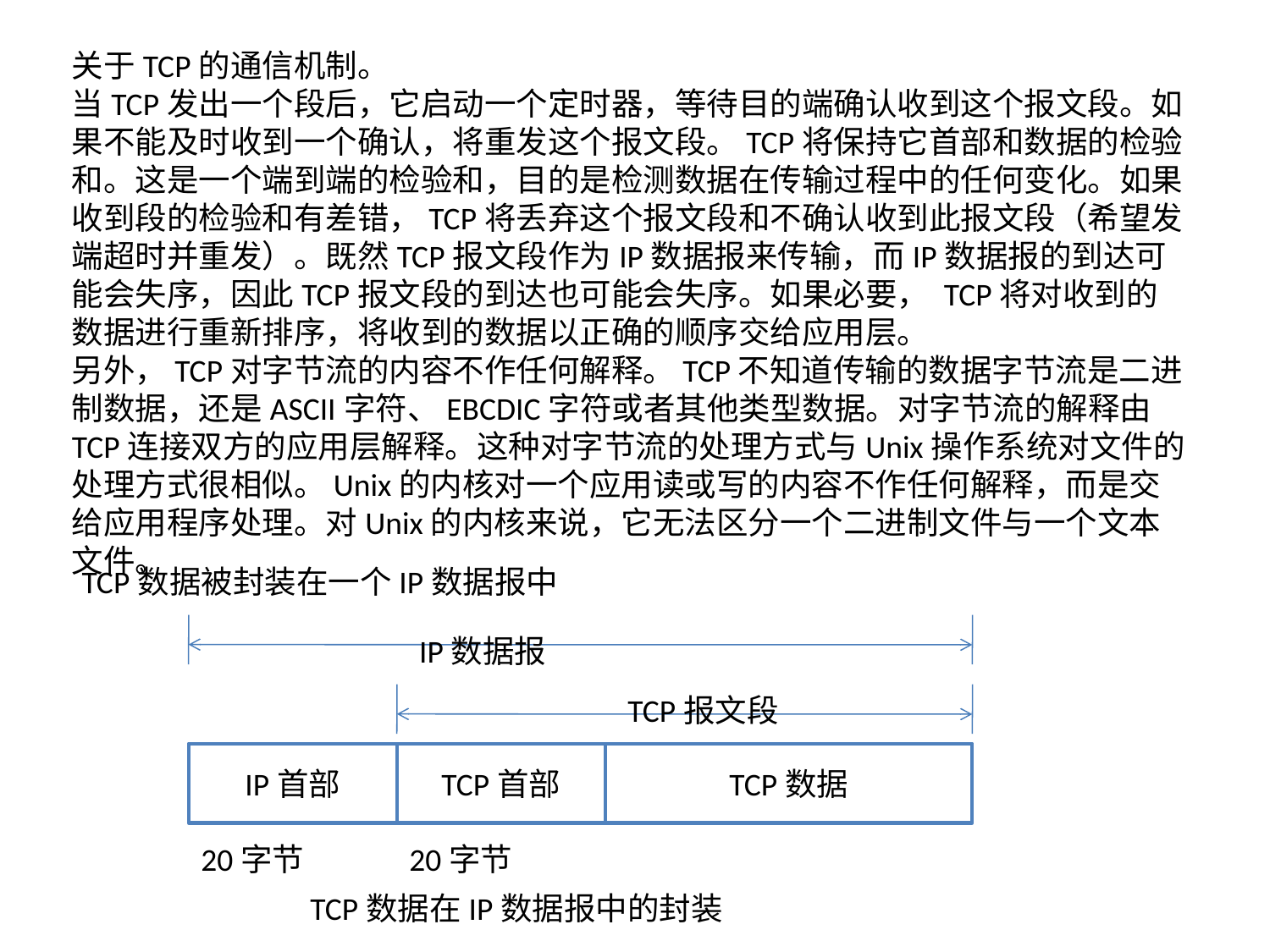

关于TCP的通信机制。
当TCP发出一个段后，它启动一个定时器，等待目的端确认收到这个报文段。如果不能及时收到一个确认，将重发这个报文段。TCP将保持它首部和数据的检验和。这是一个端到端的检验和，目的是检测数据在传输过程中的任何变化。如果收到段的检验和有差错，TCP将丢弃这个报文段和不确认收到此报文段（希望发端超时并重发）。既然TCP报文段作为IP数据报来传输，而IP数据报的到达可能会失序，因此TCP报文段的到达也可能会失序。如果必要， TCP将对收到的数据进行重新排序，将收到的数据以正确的顺序交给应用层。
另外，TCP对字节流的内容不作任何解释。TCP不知道传输的数据字节流是二进制数据，还是ASCII字符、EBCDIC字符或者其他类型数据。对字节流的解释由TCP连接双方的应用层解释。这种对字节流的处理方式与Unix操作系统对文件的处理方式很相似。Unix的内核对一个应用读或写的内容不作任何解释，而是交给应用程序处理。对Unix的内核来说，它无法区分一个二进制文件与一个文本文件。
TCP数据被封装在一个IP数据报中
IP数据报
TCP报文段
IP首部
TCP首部
TCP数据
20字节
20字节
TCP数据在IP数据报中的封装